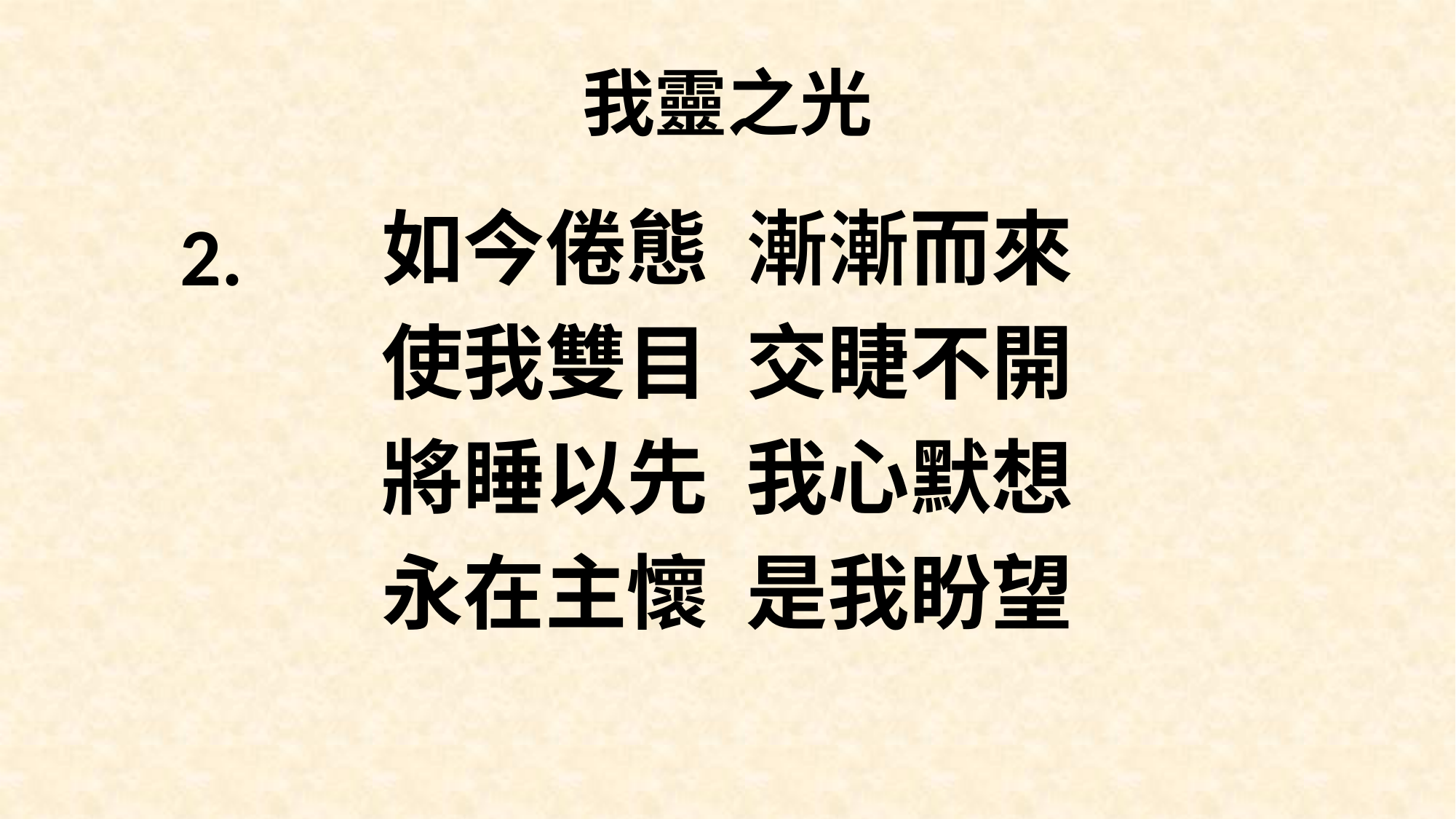

# 我靈之光
如今倦態  漸漸而來
使我雙目  交睫不開
將睡以先  我心默想
永在主懷  是我盼望
2.